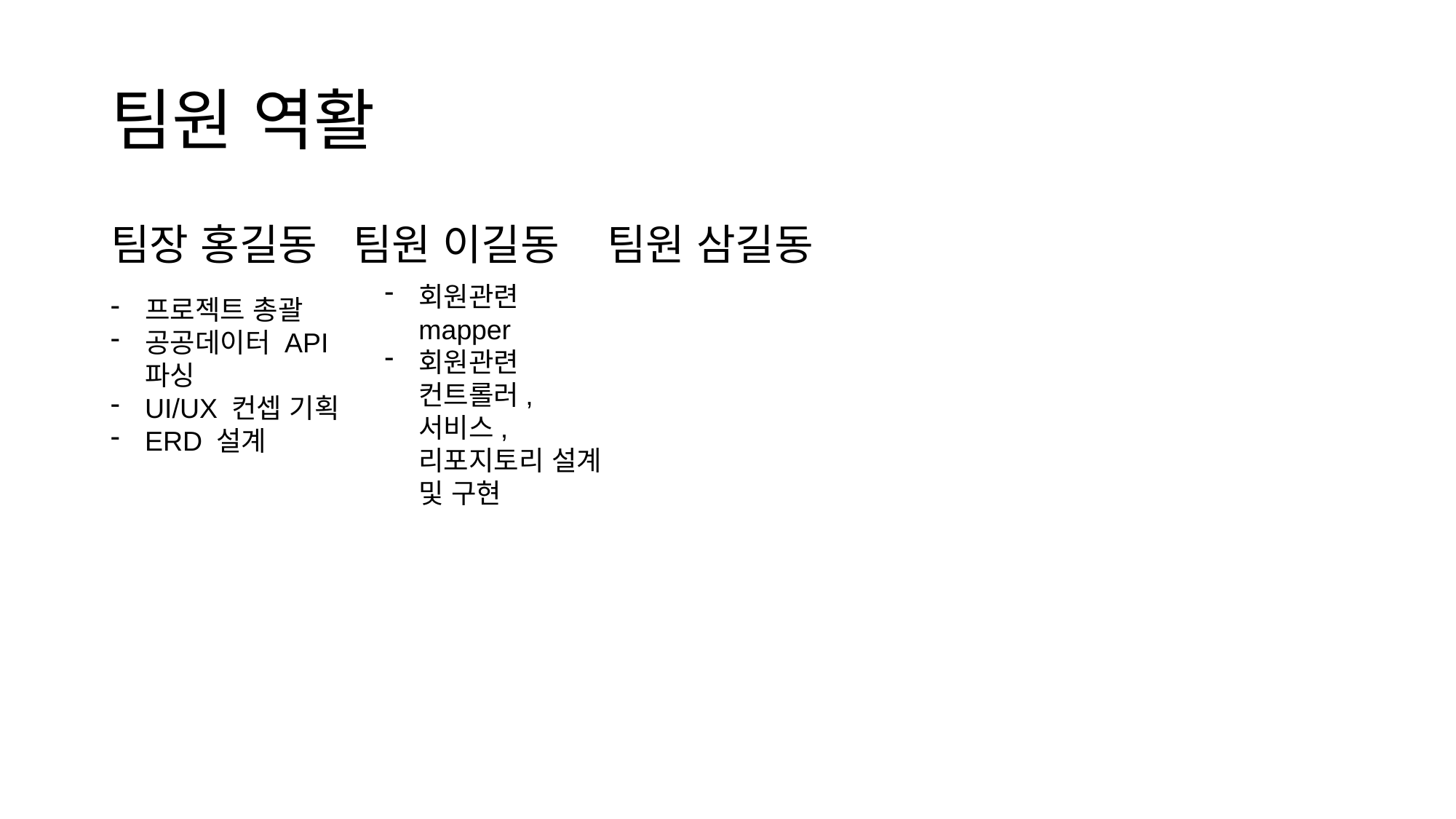

# 팀원 역활
팀장 홍길동   팀원 이길동    팀원 삼길동
회원관련 mapper
회원관련 컨트롤러, 서비스, 리포지토리 설계 및 구현
프로젝트 총괄
공공데이터 API파싱
UI/UX 컨셉 기획
ERD 설계